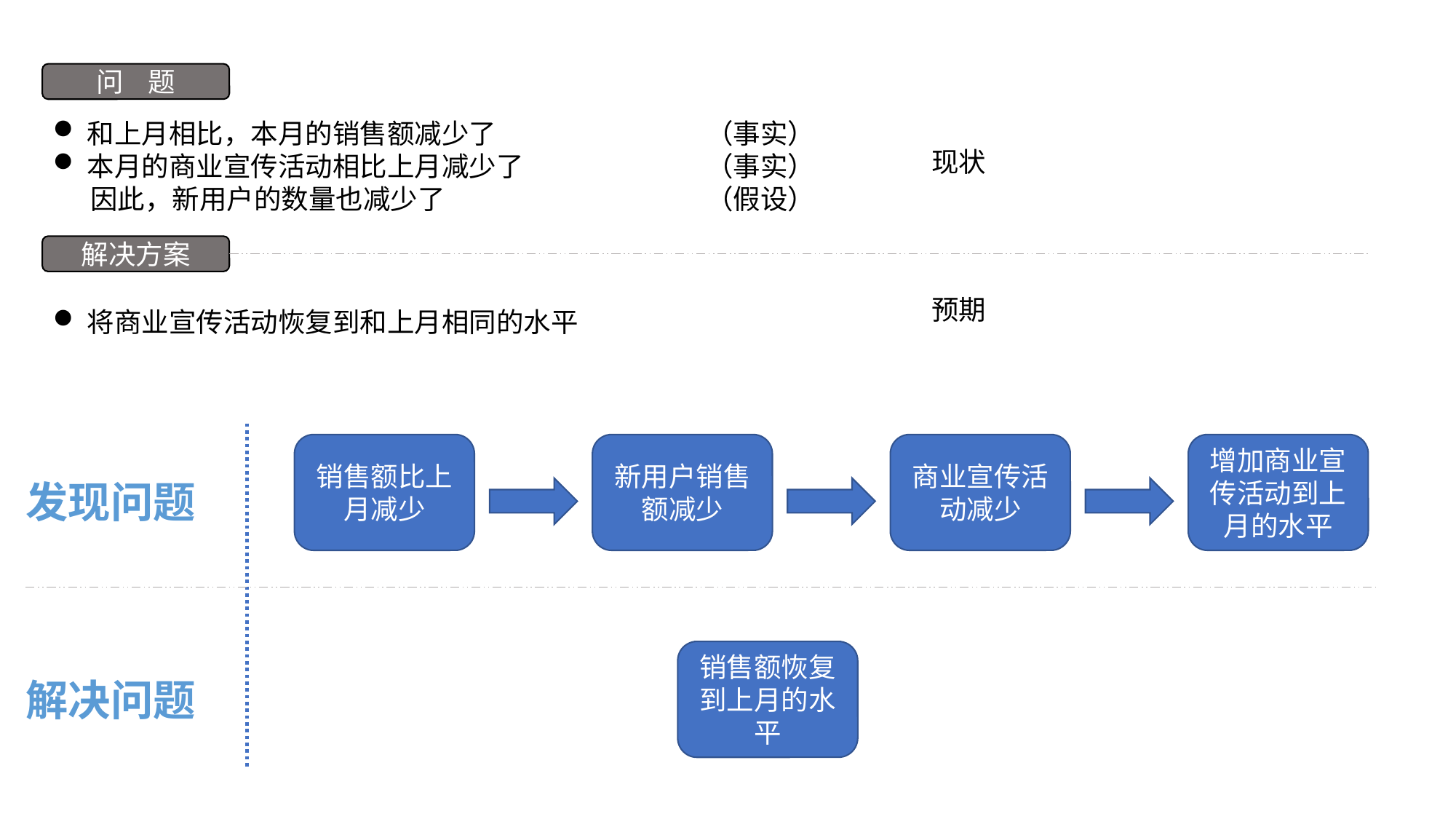

问    题
和上月相比，本月的销售额减少了
本月的商业宣传活动相比上月减少了
     因此，新用户的数量也减少了
（事实）
（事实）
（假设）
现状
解决方案
预期
将商业宣传活动恢复到和上月相同的水平
销售额比上月减少
新用户销售额减少
商业宣传活动减少
增加商业宣传活动到上月的水平
发现问题

销售额恢复到上月的水平
解决问题